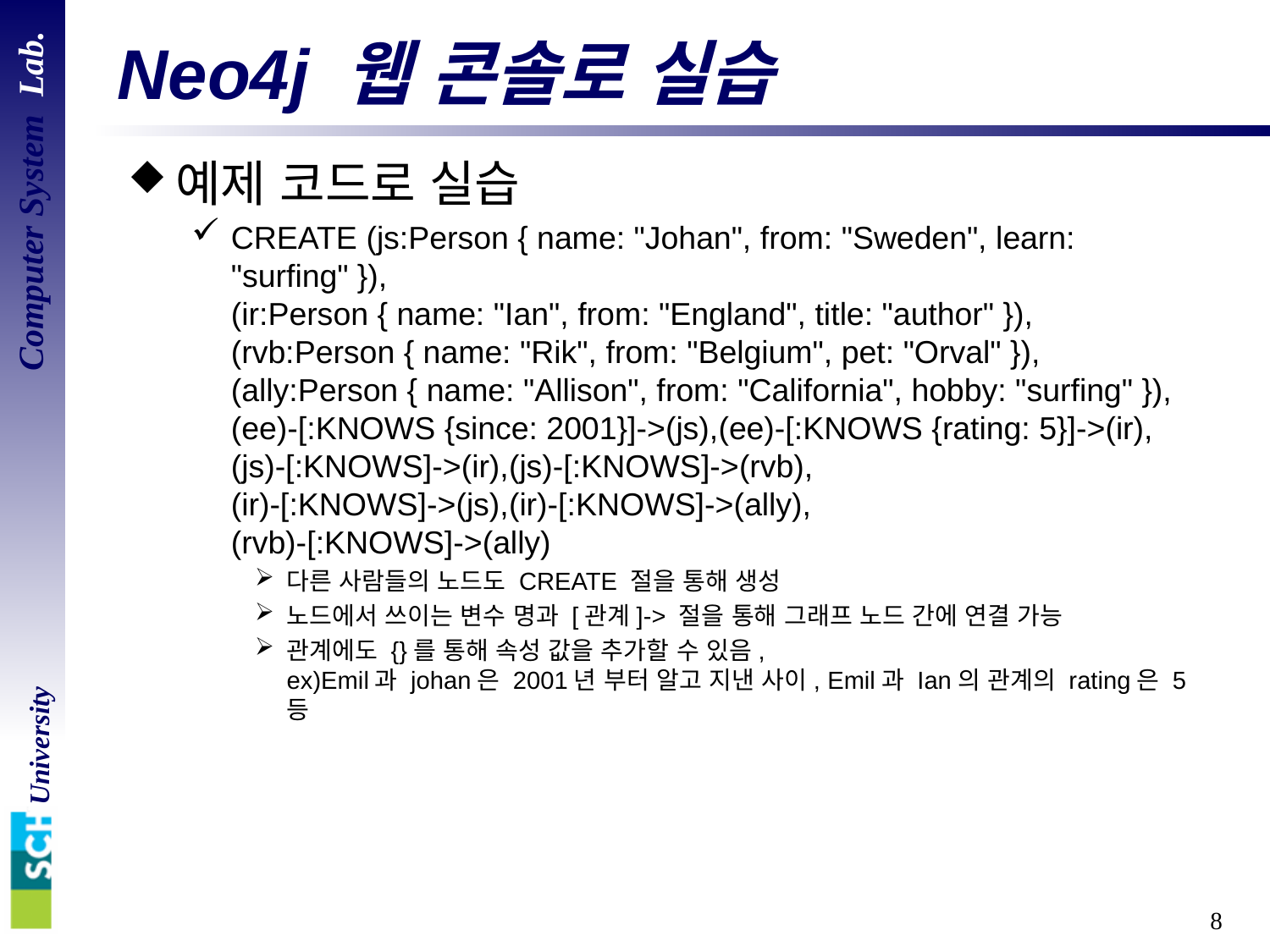

# Neo4j 웹 콘솔로 실습
예제 코드로 실습
CREATE (js:Person { name: "Johan", from: "Sweden", learn: "surfing" }),
(ir:Person { name: "Ian", from: "England", title: "author" }),
(rvb:Person { name: "Rik", from: "Belgium", pet: "Orval" }),
(ally:Person { name: "Allison", from: "California", hobby: "surfing" }),
(ee)-[:KNOWS {since: 2001}]->(js),(ee)-[:KNOWS {rating: 5}]->(ir),
(js)-[:KNOWS]->(ir),(js)-[:KNOWS]->(rvb),
(ir)-[:KNOWS]->(js),(ir)-[:KNOWS]->(ally),
(rvb)-[:KNOWS]->(ally)
다른 사람들의 노드도 CREATE 절을 통해 생성
노드에서 쓰이는 변수 명과 [관계]-> 절을 통해 그래프 노드 간에 연결 가능
관계에도 {}를 통해 속성 값을 추가할 수 있음,
ex)Emil과 johan은 2001년 부터 알고 지낸 사이, Emil과 Ian의 관계의 rating은 5 등